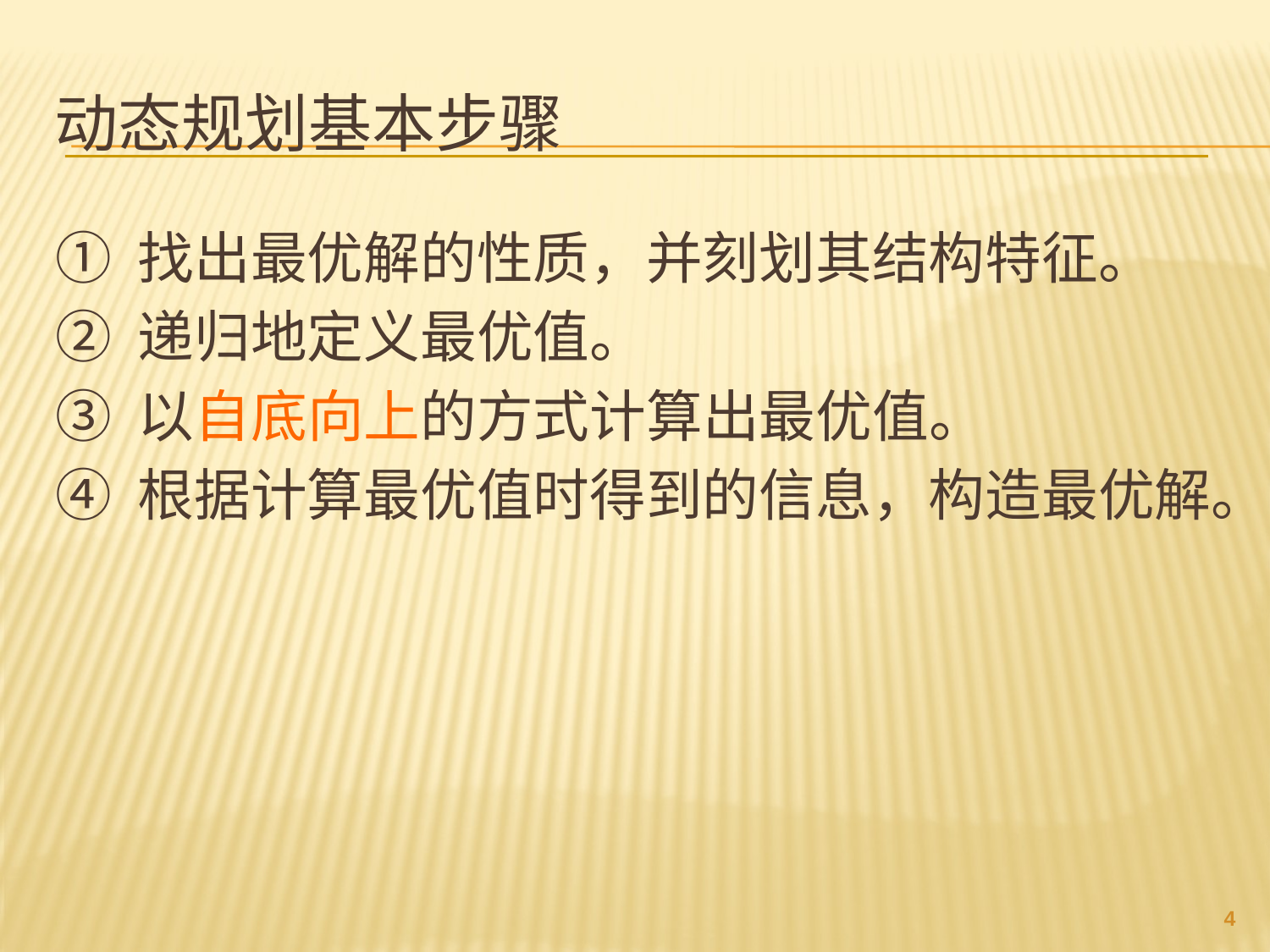

# 动态规划基本步骤
① 找出最优解的性质，并刻划其结构特征。
② 递归地定义最优值。
③ 以自底向上的方式计算出最优值。
④ 根据计算最优值时得到的信息，构造最优解。
4